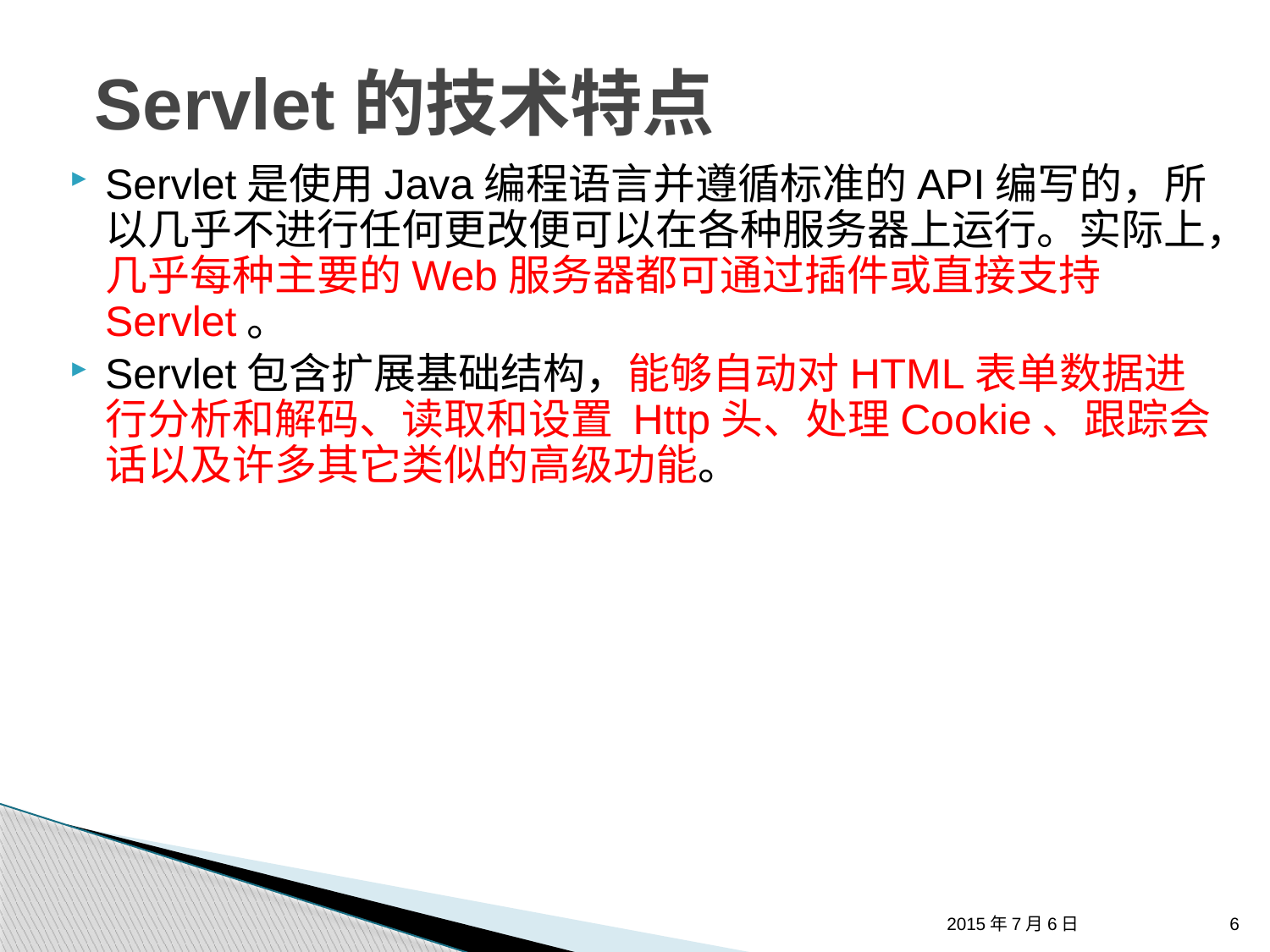

# Servlet的技术特点
Servlet是使用Java编程语言并遵循标准的API编写的，所以几乎不进行任何更改便可以在各种服务器上运行。实际上，几乎每种主要的Web服务器都可通过插件或直接支持Servlet。
Servlet包含扩展基础结构，能够自动对HTML表单数据进行分析和解码、读取和设置 Http头、处理Cookie、跟踪会话以及许多其它类似的高级功能。

2015年7月6日
6